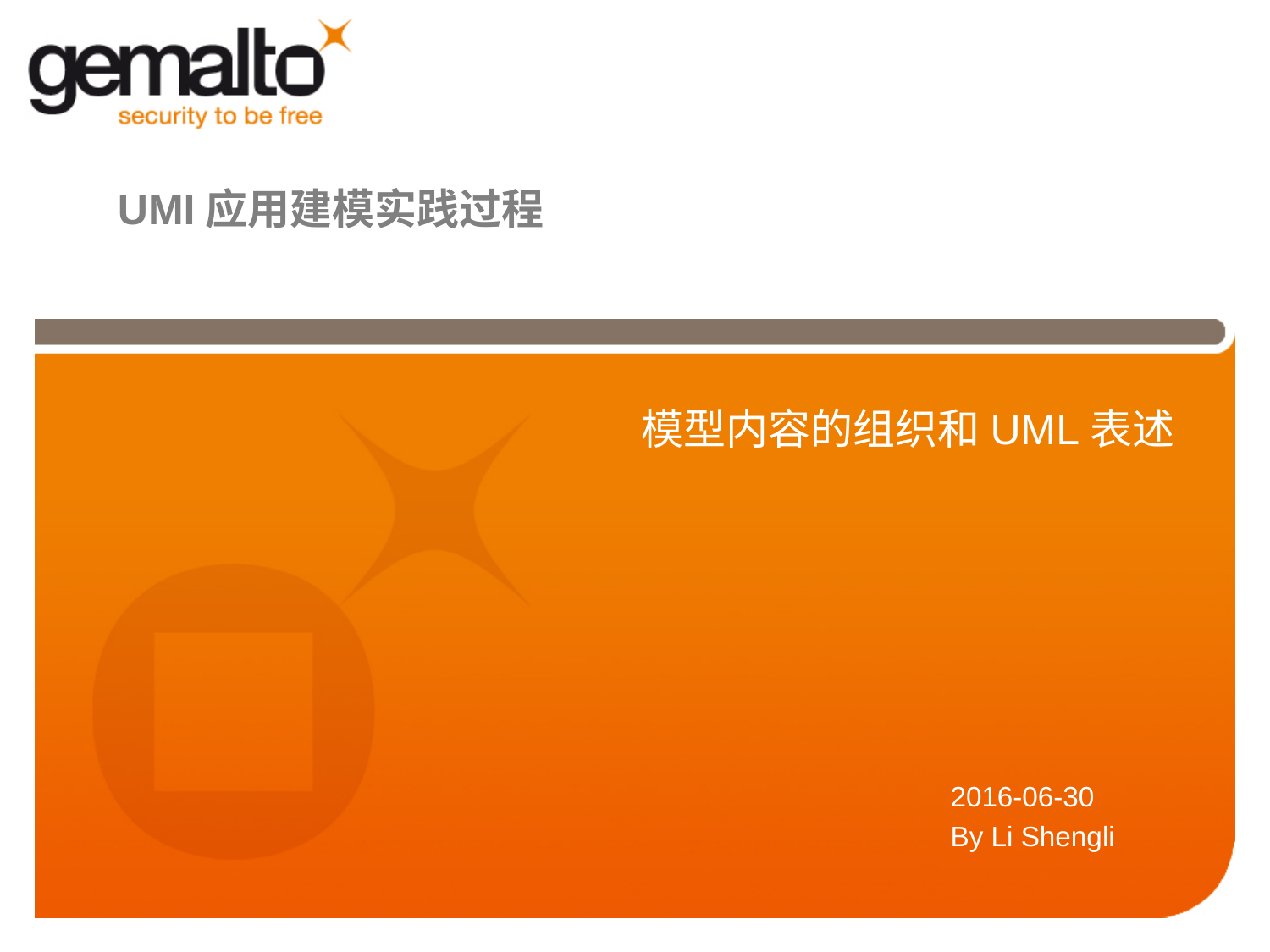

# UMI应用建模实践过程
模型内容的组织和UML表述
2016-06-30
By Li Shengli